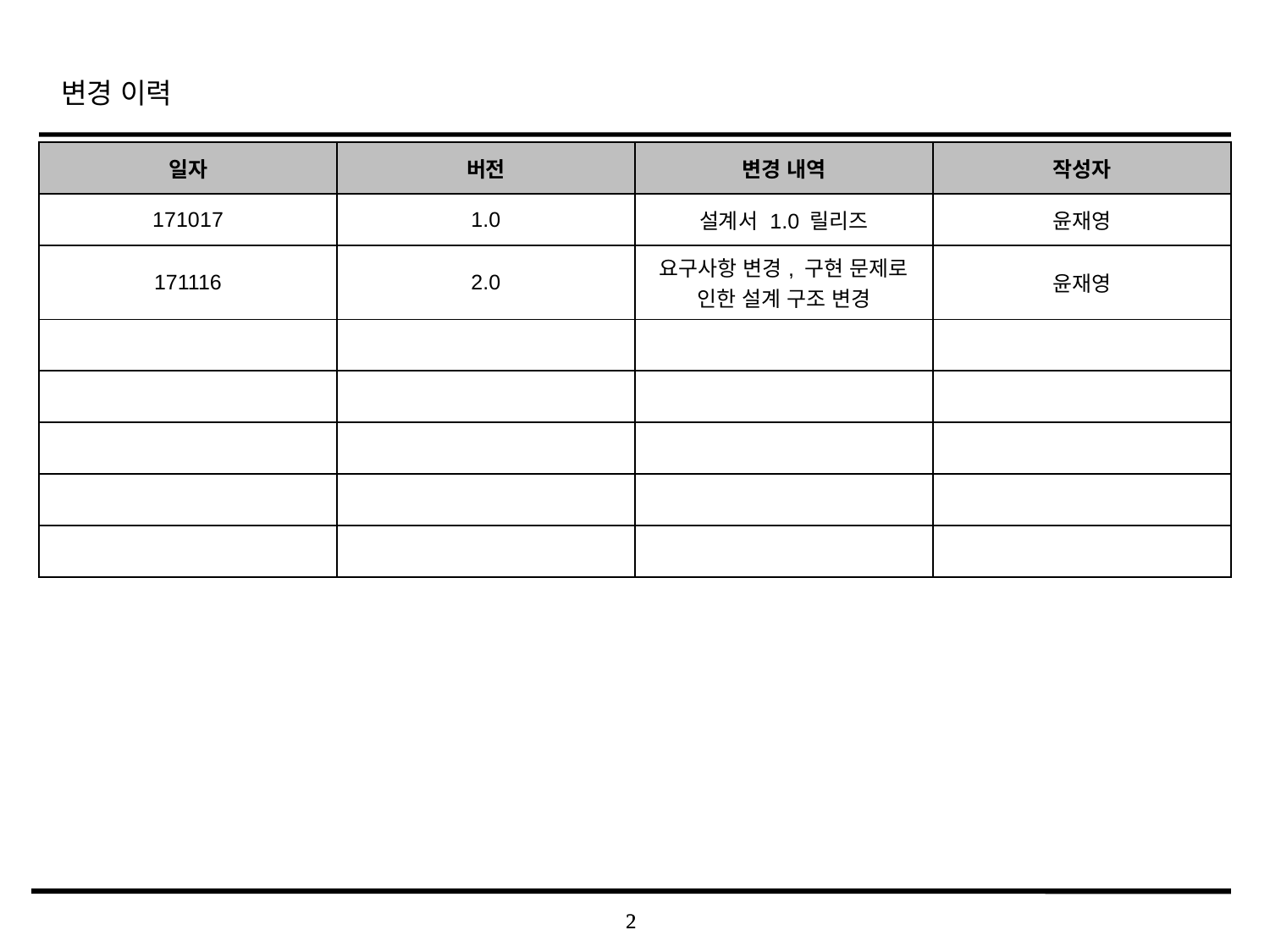

# 변경 이력
| 일자 | 버전 | 변경 내역 | 작성자 |
| --- | --- | --- | --- |
| 171017 | 1.0 | 설계서 1.0 릴리즈 | 윤재영 |
| 171116 | 2.0 | 요구사항 변경, 구현 문제로 인한 설계 구조 변경 | 윤재영 |
|  |  |  |  |
|  |  |  |  |
|  |  |  |  |
|  |  |  |  |
|  |  |  |  |